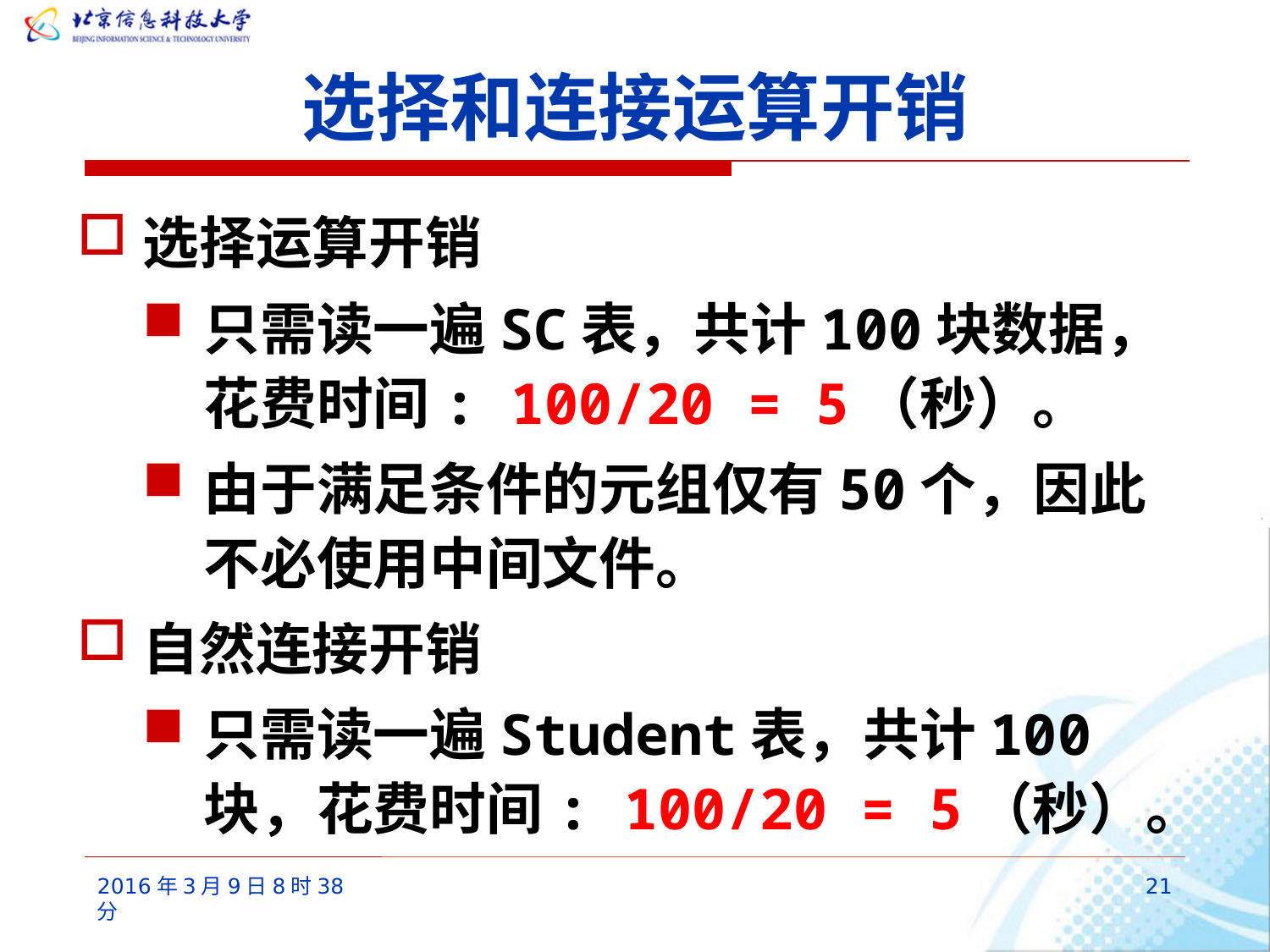

# 选择和连接运算开销
选择运算开销
只需读一遍SC表，共计100块数据，花费时间: 100/20 = 5（秒）。
由于满足条件的元组仅有50个，因此不必使用中间文件。
自然连接开销
只需读一遍Student表，共计100块，花费时间: 100/20 = 5（秒）。
2016年3月9日8时38分
21